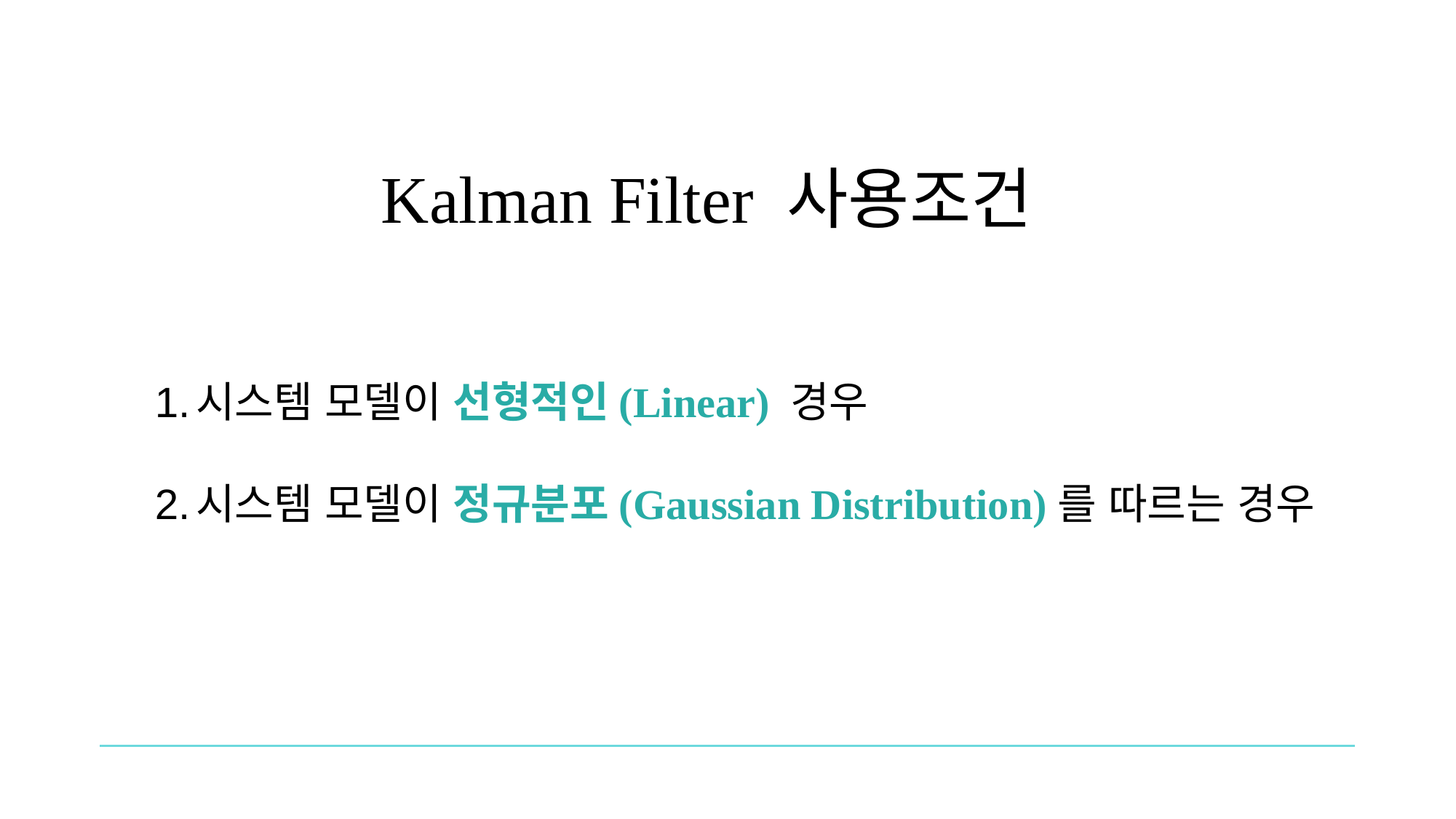

# Kalman Filter 사용조건
시스템 모델이 선형적인(Linear) 경우
시스템 모델이 정규분포(Gaussian Distribution)를 따르는 경우